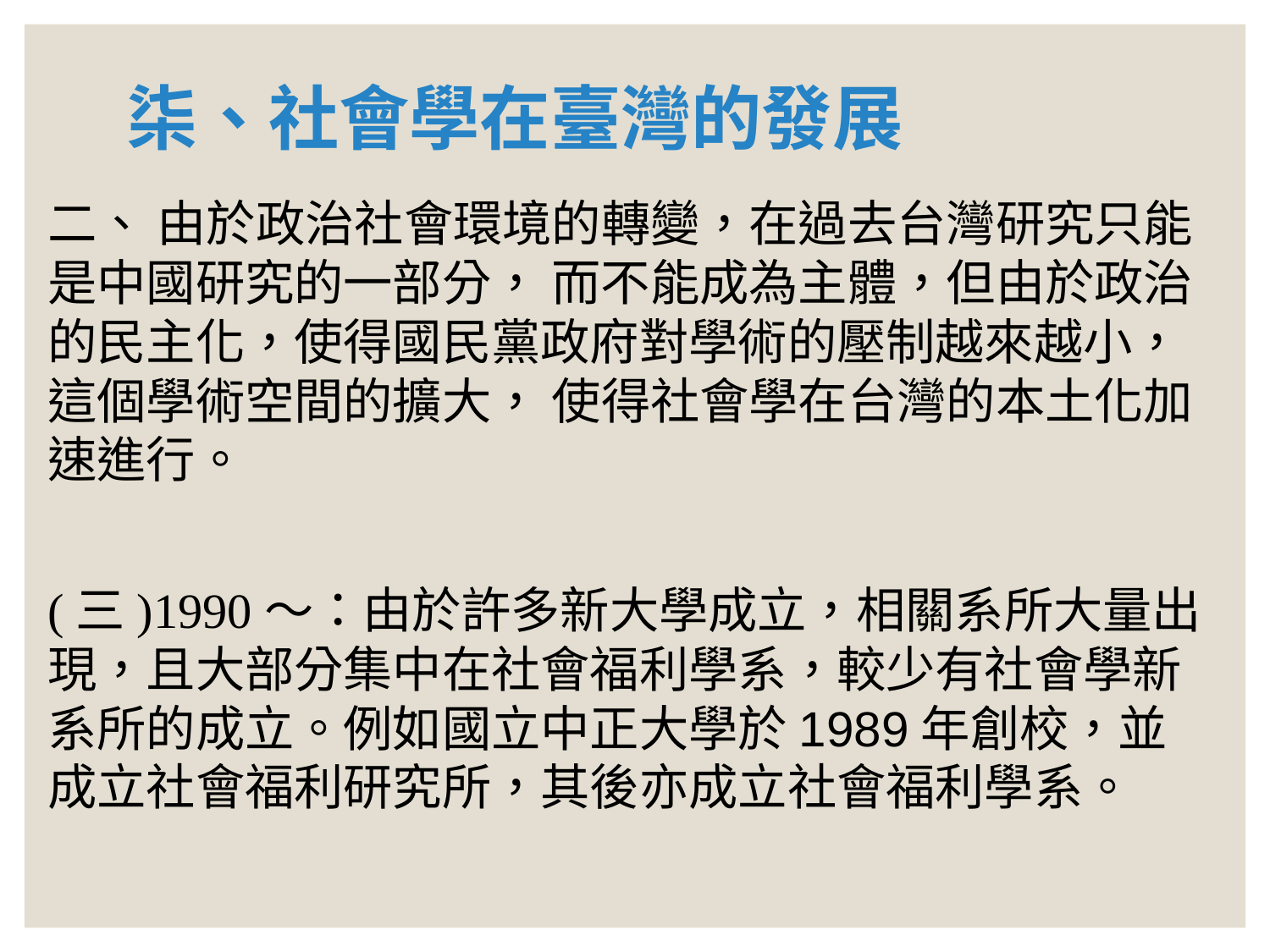

# 柒、社會學在臺灣的發展
二、 由於政治社會環境的轉變，在過去台灣研究只能是中國研究的一部分， 而不能成為主體，但由於政治的民主化，使得國民黨政府對學術的壓制越來越小， 這個學術空間的擴大， 使得社會學在台灣的本土化加速進行。

(三)1990～：由於許多新大學成立，相關系所大量出現，且大部分集中在社會福利學系，較少有社會學新系所的成立。例如國立中正大學於1989年創校，並成立社會福利研究所，其後亦成立社會福利學系。